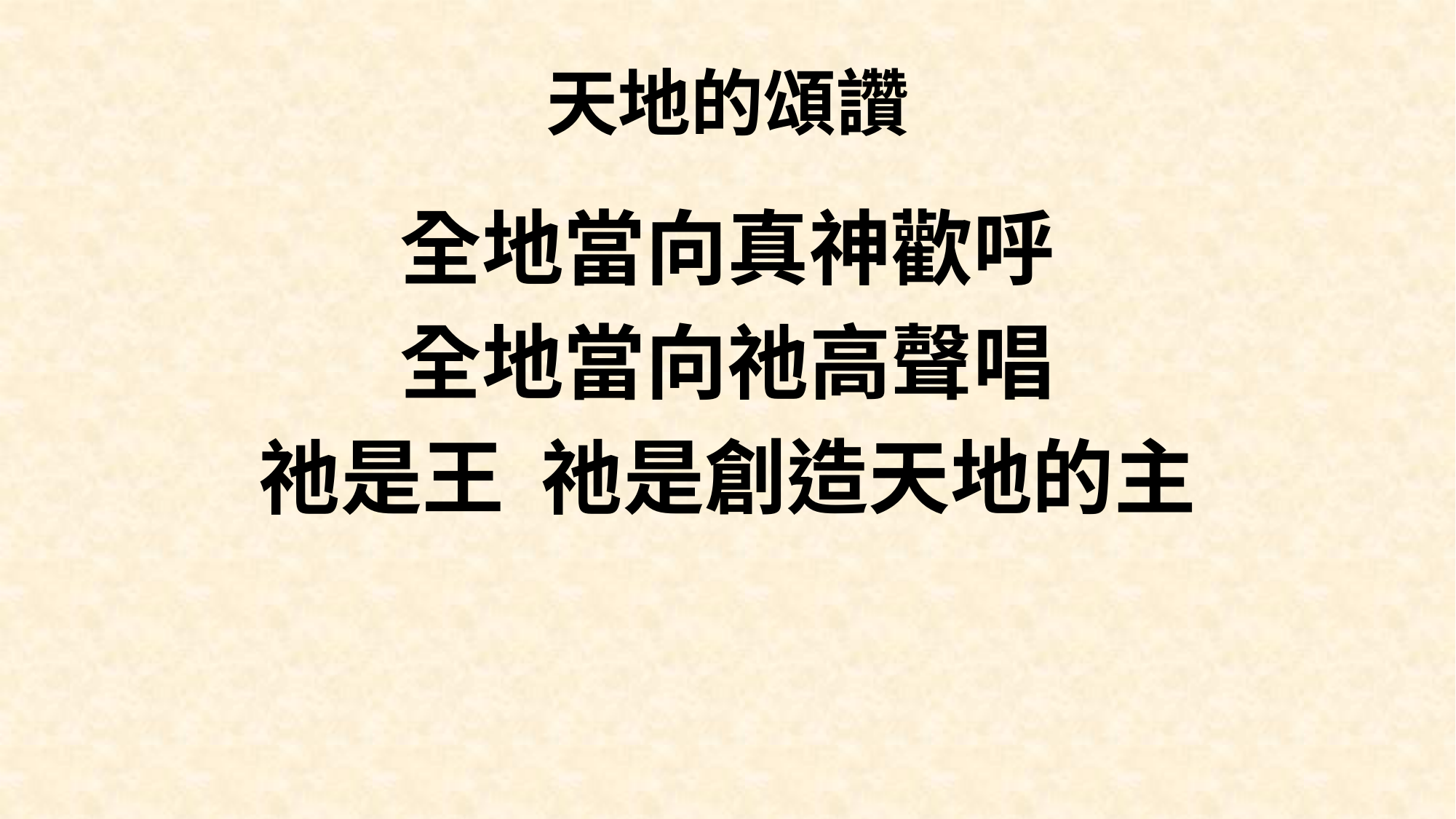

# 天地的頌讚
全地當向真神歡呼
全地當向祂高聲唱
祂是王  祂是創造天地的主